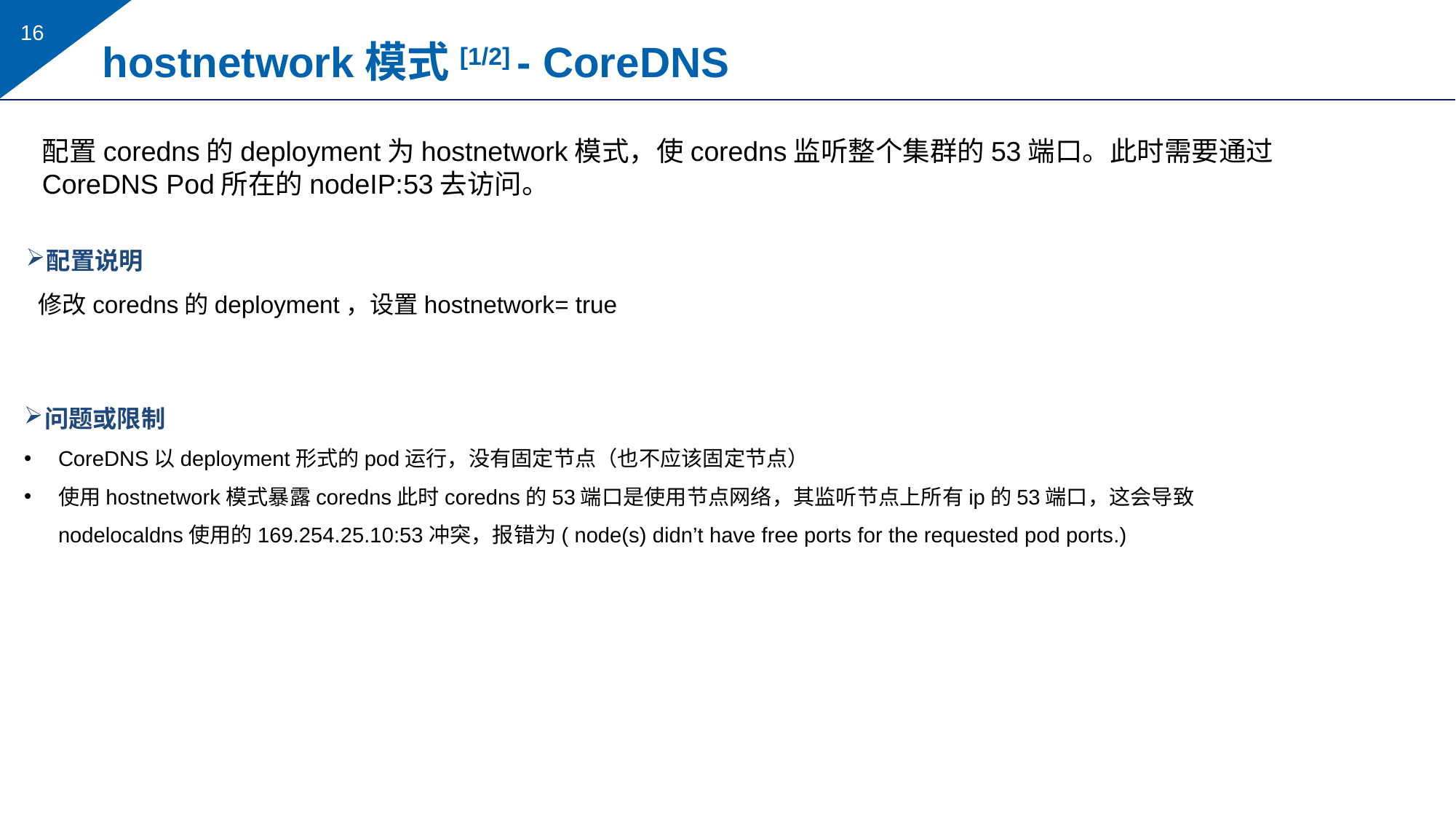

# hostnetwork模式[1/2] - CoreDNS
配置coredns的deployment为hostnetwork模式，使coredns监听整个集群的53端口。此时需要通过CoreDNS Pod所在的nodeIP:53去访问。
配置说明
  修改coredns的deployment，设置hostnetwork= true
问题或限制
CoreDNS以deployment形式的pod运行，没有固定节点（也不应该固定节点）
使用hostnetwork模式暴露coredns此时coredns的53端口是使用节点网络，其监听节点上所有ip的53端口，这会导致nodelocaldns使用的169.254.25.10:53冲突，报错为( node(s) didn’t have free ports for the requested pod ports.)